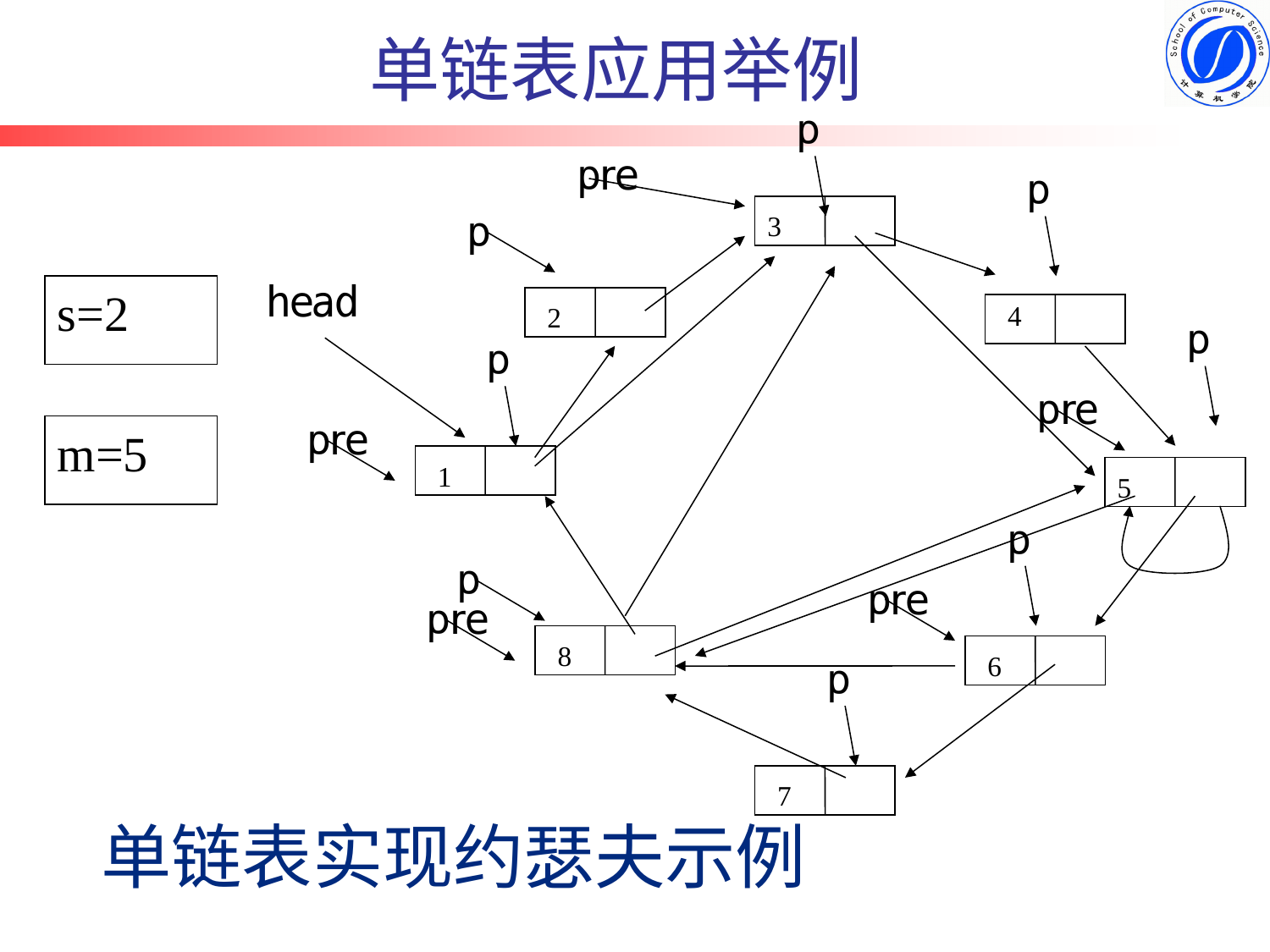

# 单链表应用举例
p

pre

p

3
p

head
s=2

2

4
p

p

pre

pre

m=5

1

5

p

p

pre

pre

8

6
p

7

单链表实现约瑟夫示例